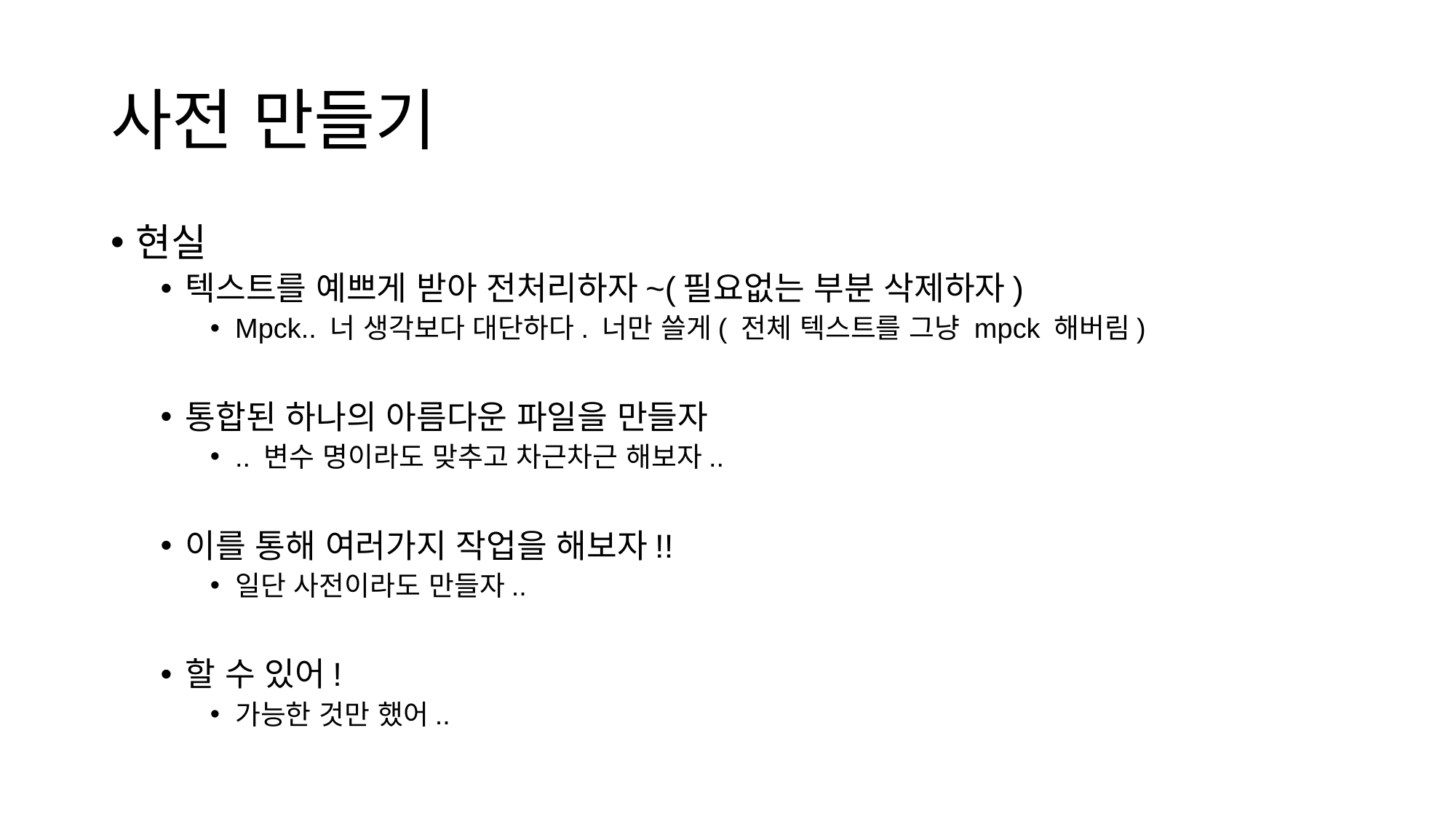

# 사전 만들기
현실
텍스트를 예쁘게 받아 전처리하자~(필요없는 부분 삭제하자)
Mpck.. 너 생각보다 대단하다. 너만 쓸게( 전체 텍스트를 그냥 mpck 해버림)

통합된 하나의 아름다운 파일을 만들자
.. 변수 명이라도 맞추고 차근차근 해보자..

이를 통해 여러가지 작업을 해보자!!
일단 사전이라도 만들자..

할 수 있어!
가능한 것만 했어..